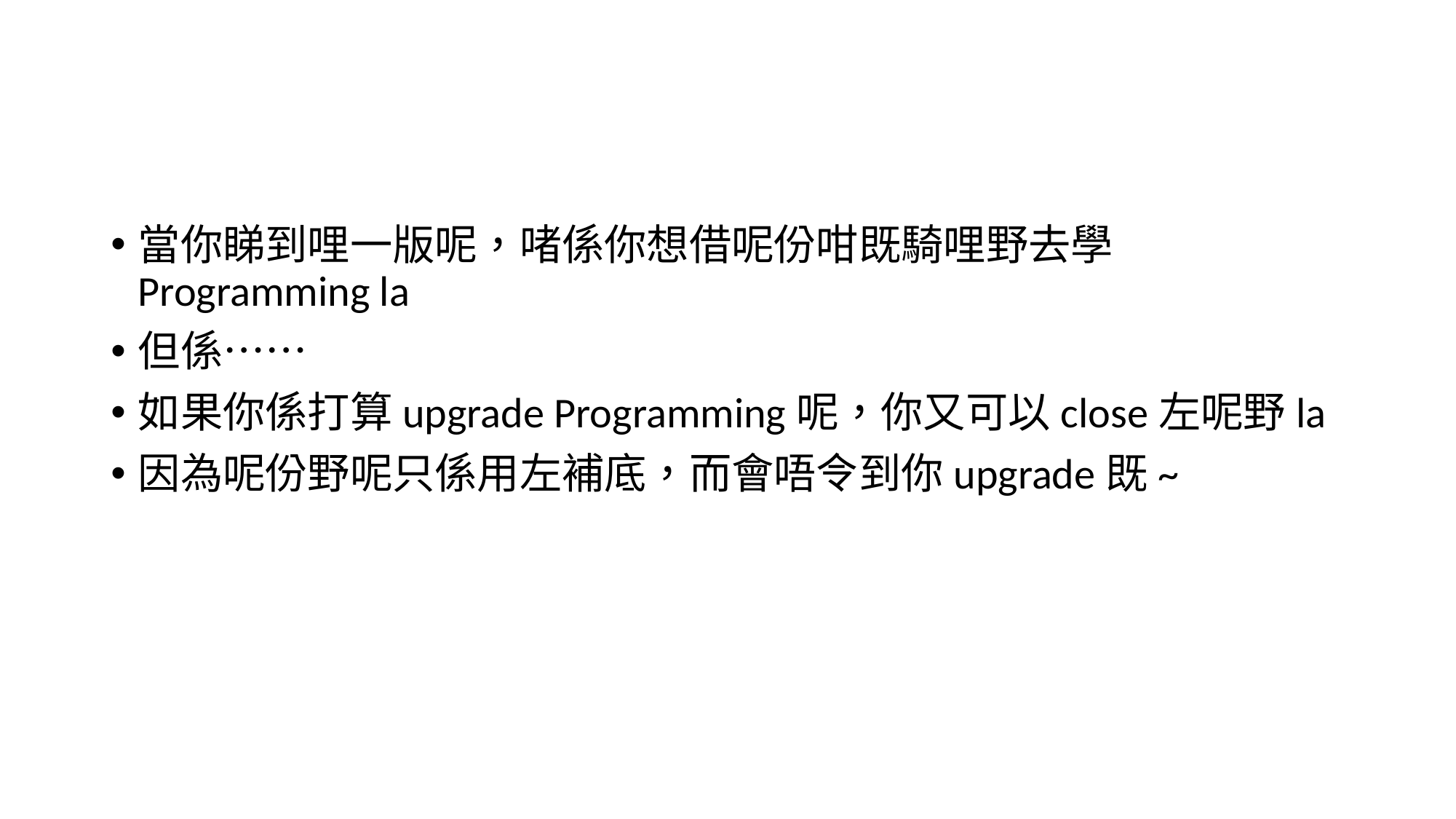

#
當你睇到哩一版呢，啫係你想借呢份咁既騎哩野去學Programming la
但係……
如果你係打算upgrade Programming呢，你又可以close左呢野la
因為呢份野呢只係用左補底，而會唔令到你upgrade既~